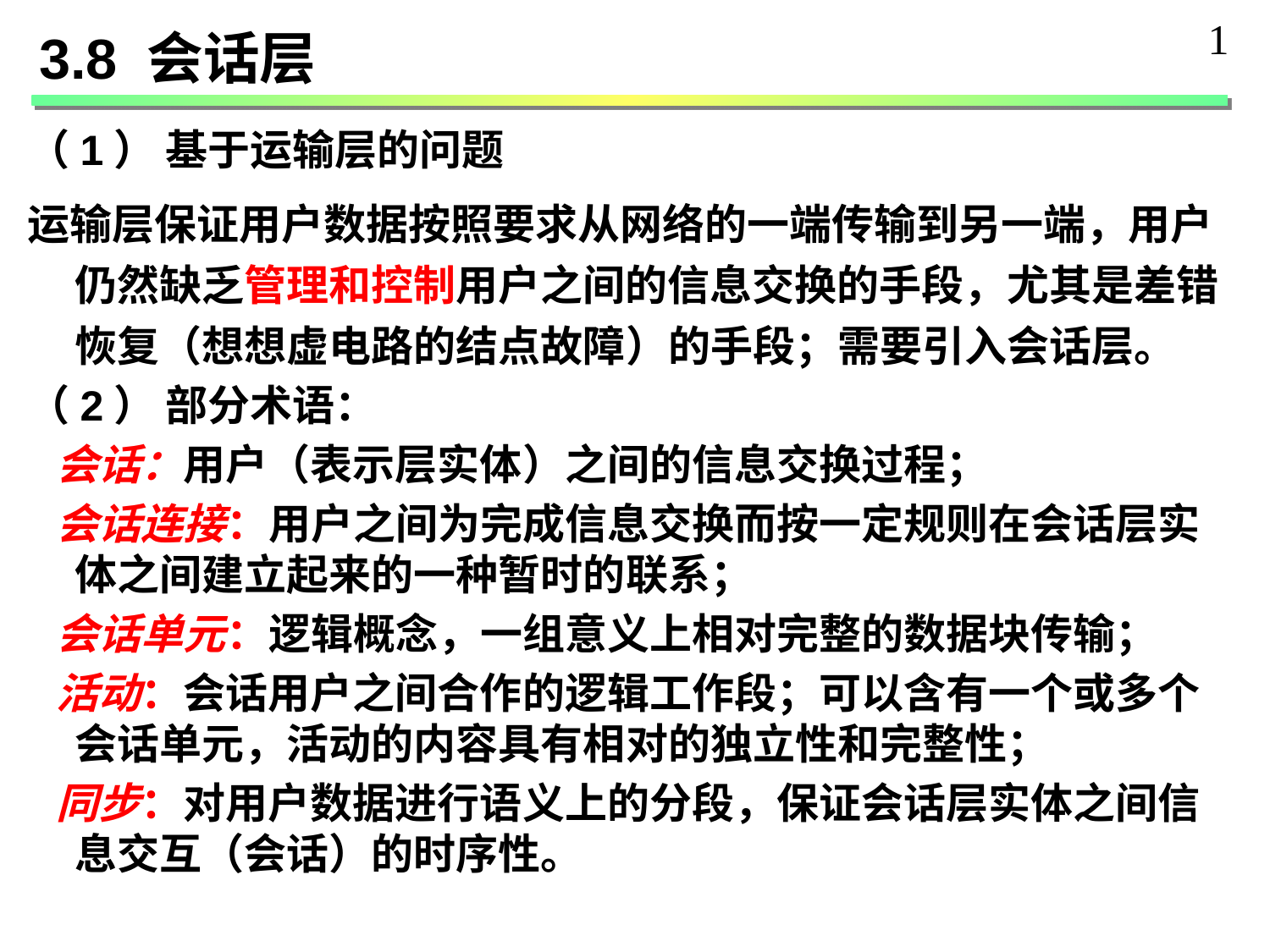

1
3.8 会话层

（1） 基于运输层的问题
运输层保证用户数据按照要求从网络的一端传输到另一端，用户仍然缺乏管理和控制用户之间的信息交换的手段，尤其是差错恢复（想想虚电路的结点故障）的手段；需要引入会话层。
（2） 部分术语：
  会话：用户（表示层实体）之间的信息交换过程；
  会话连接：用户之间为完成信息交换而按一定规则在会话层实体之间建立起来的一种暂时的联系；
  会话单元：逻辑概念，一组意义上相对完整的数据块传输；
  活动：会话用户之间合作的逻辑工作段；可以含有一个或多个会话单元，活动的内容具有相对的独立性和完整性；
  同步：对用户数据进行语义上的分段，保证会话层实体之间信息交互（会话）的时序性。